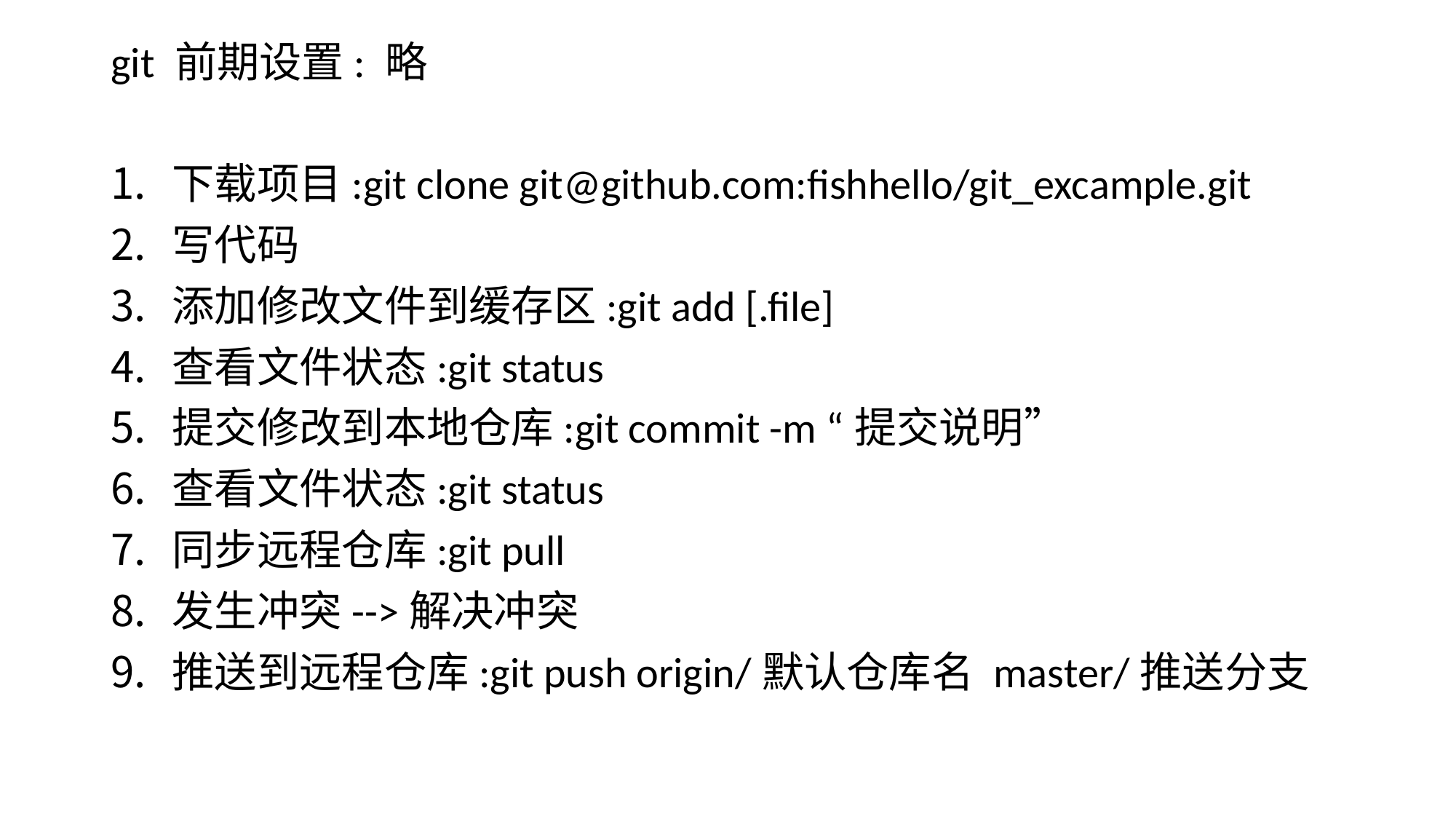

git 前期设置: 略

下载项目:git clone git@github.com:fishhello/git_excample.git
写代码
添加修改文件到缓存区:git add [.file]
查看文件状态:git status
提交修改到本地仓库:git commit -m “提交说明”
查看文件状态:git status
同步远程仓库:git pull
发生冲突-->解决冲突
推送到远程仓库:git push origin/默认仓库名 master/推送分支